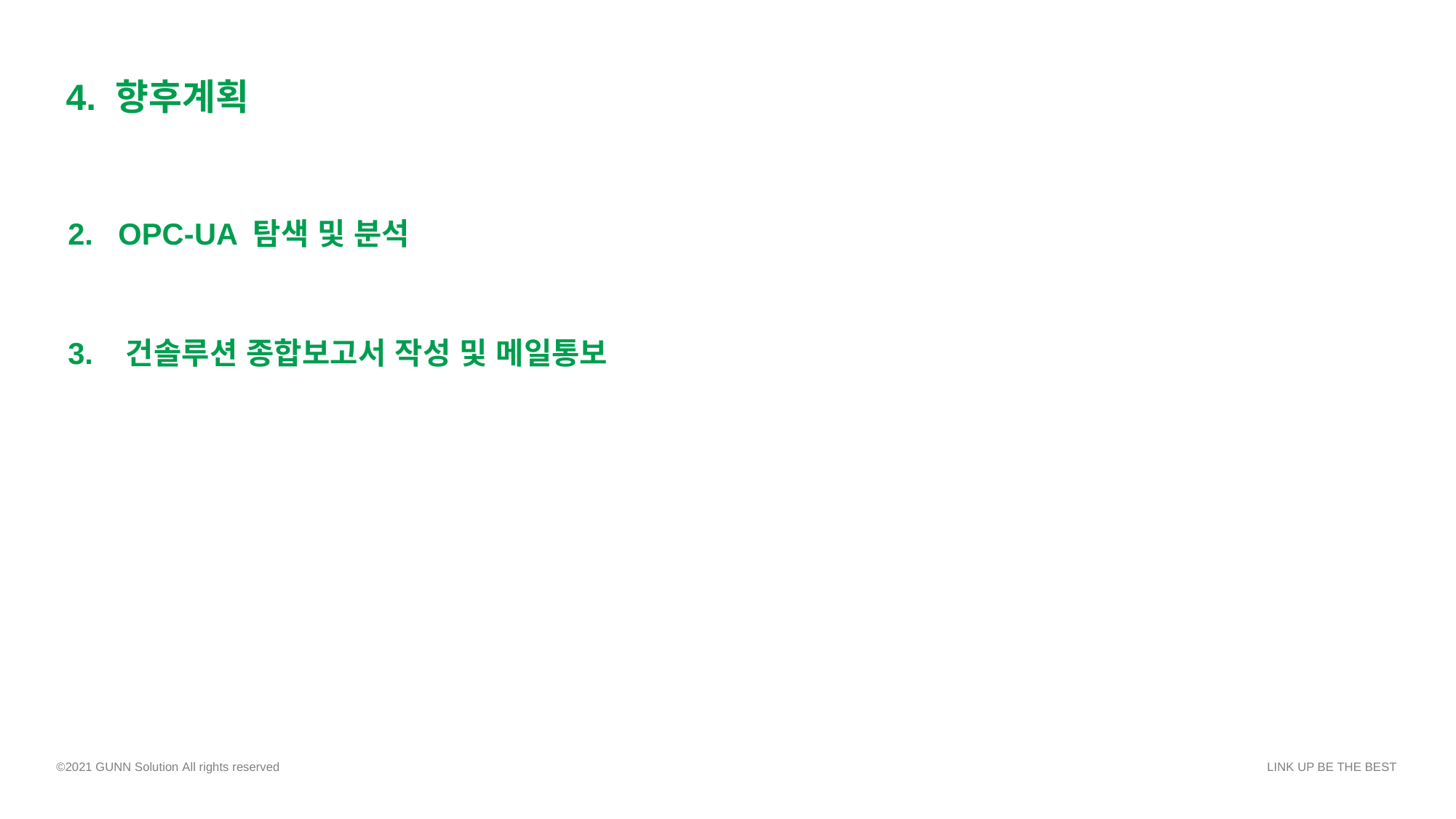

4. 향후계획
2.   OPC-UA 탐색 및 분석

3.   건솔루션 종합보고서 작성 및 메일통보